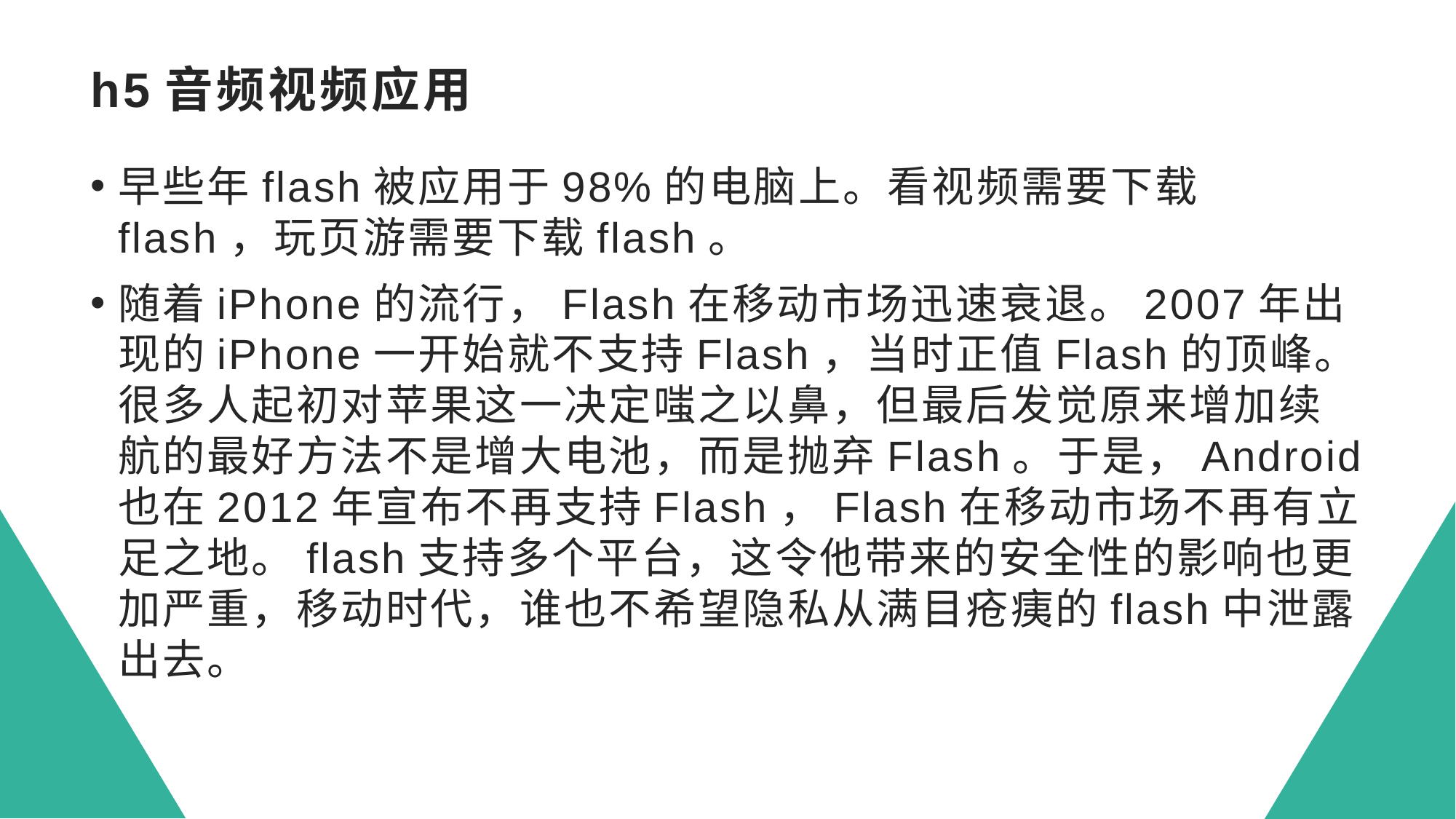

# h5音频视频应用
早些年flash被应用于98%的电脑上。看视频需要下载flash，玩页游需要下载flash。
随着iPhone的流行，Flash在移动市场迅速衰退。2007年出现的iPhone一开始就不支持Flash，当时正值Flash的顶峰。很多人起初对苹果这一决定嗤之以鼻，但最后发觉原来增加续航的最好方法不是增大电池，而是抛弃Flash。于是，Android也在2012年宣布不再支持Flash，Flash在移动市场不再有立足之地。flash支持多个平台，这令他带来的安全性的影响也更加严重，移动时代，谁也不希望隐私从满目疮痍的flash中泄露出去。